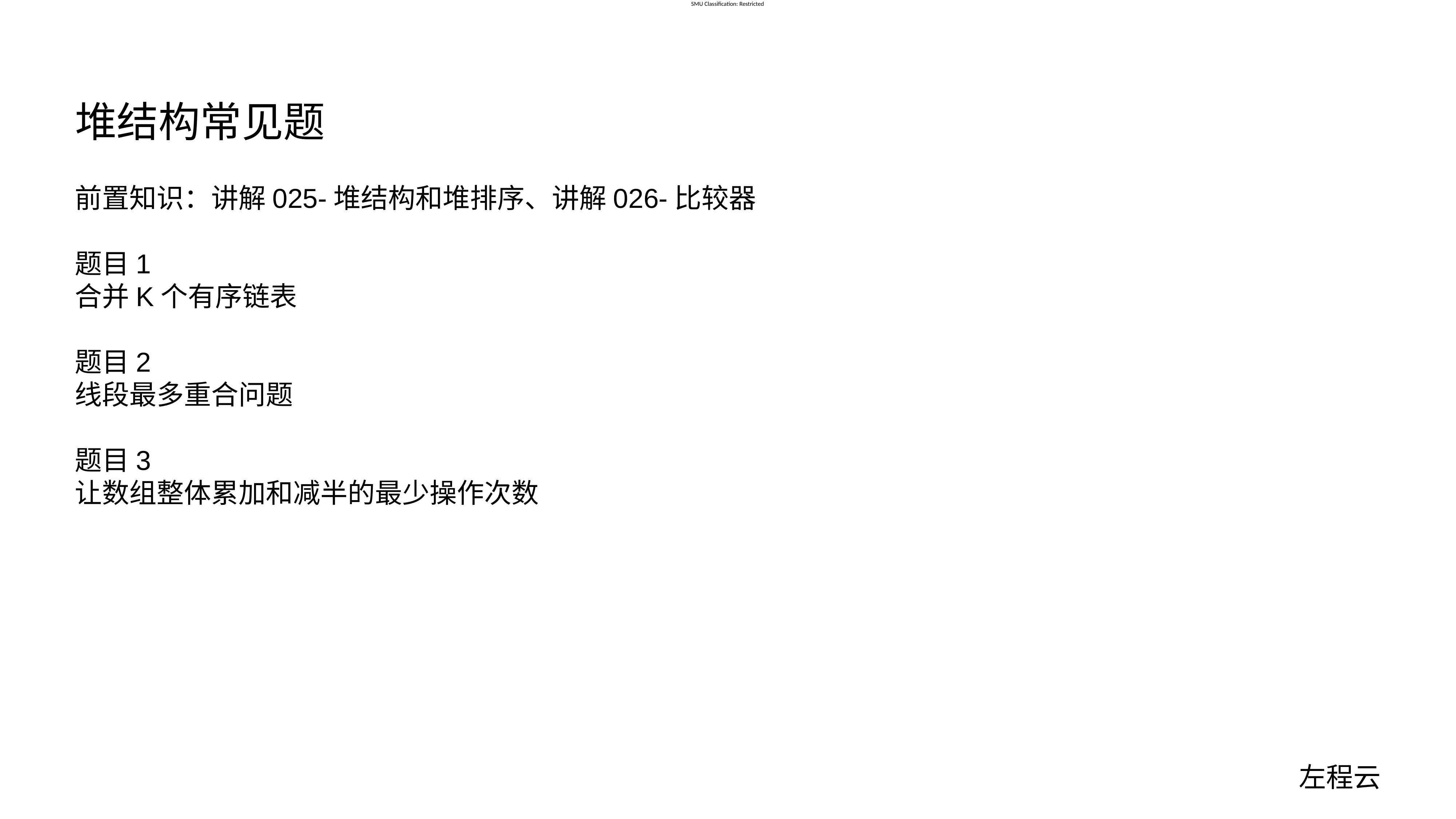

# 堆结构常见题
前置知识：讲解025-堆结构和堆排序、讲解026-比较器

题目1
合并K个有序链表

题目2
线段最多重合问题

题目3
让数组整体累加和减半的最少操作次数
左程云